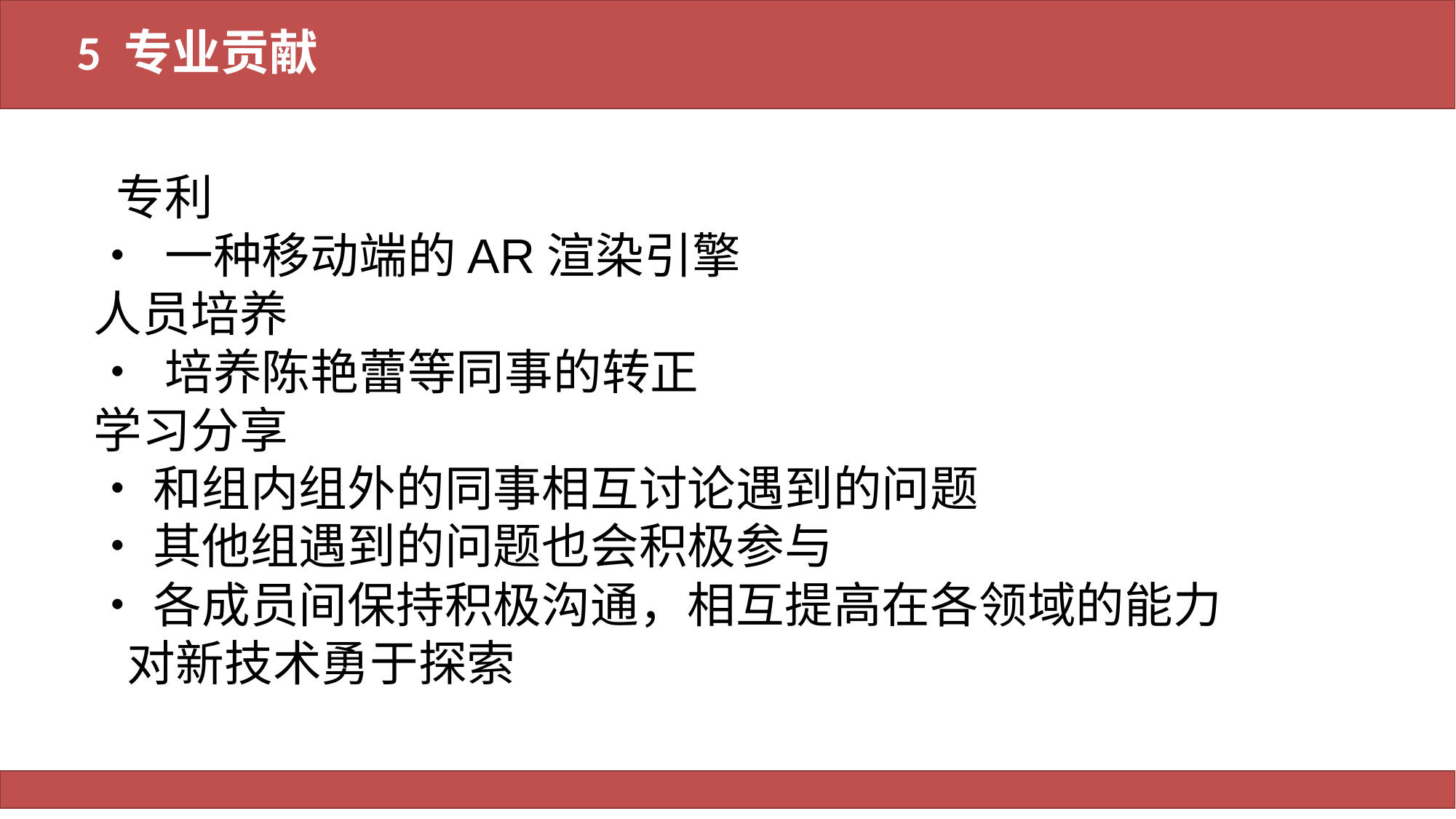

# 5 专业贡献
 专利
• 一种移动端的AR渲染引擎
人员培养
• 培养陈艳蕾等同事的转正
学习分享
• 和组内组外的同事相互讨论遇到的问题
• 其他组遇到的问题也会积极参与
• 各成员间保持积极沟通，相互提高在各领域的能力
  对新技术勇于探索